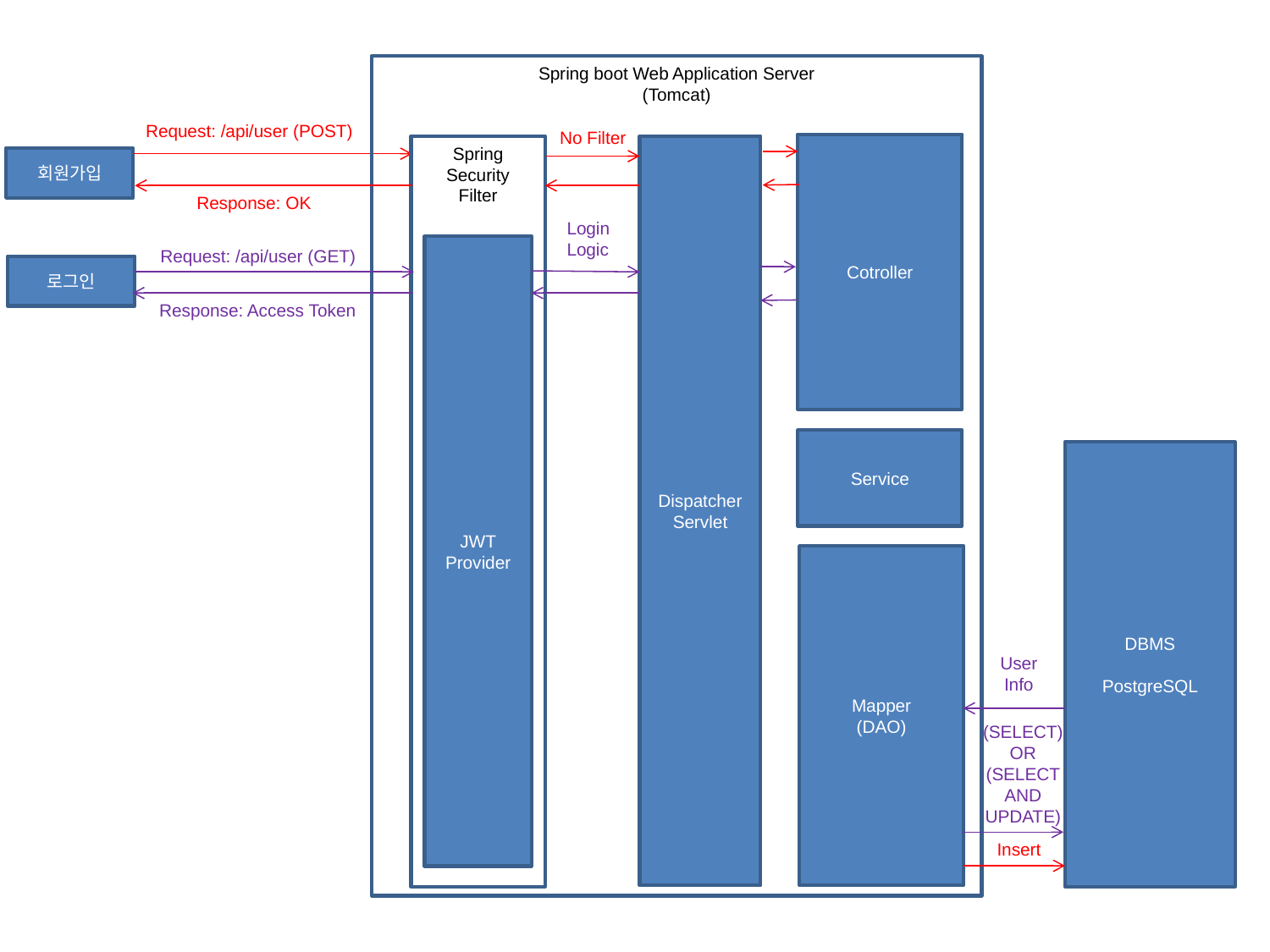

Spring boot Web Application Server
(Tomcat)

Cotroller
Dispatcher
Servlet
Spring
Security
Filter
Service
Mapper
(DAO)
Request: /api/user (POST)
No Filter
회원가입
Response: OK
Login
Logic
JWT
Provider
Request: /api/user (GET)
로그인
Response: Access Token
DBMS
PostgreSQL
User
Info
(SELECT)
OR
(SELECT
AND
UPDATE)
Insert